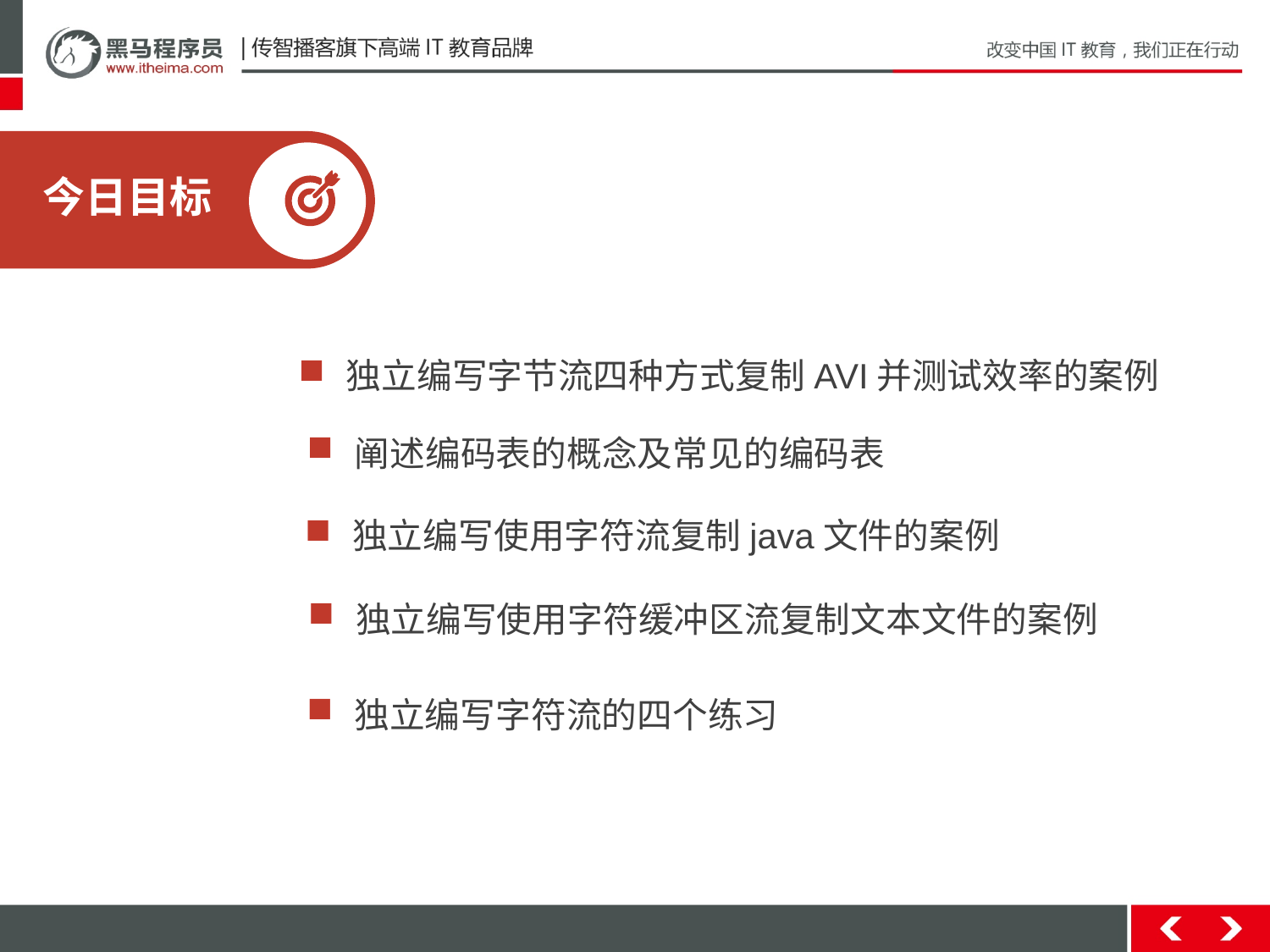

今日目标

独立编写字节流四种方式复制AVI并测试效率的案例
阐述编码表的概念及常见的编码表
独立编写使用字符流复制java文件的案例
独立编写使用字符缓冲区流复制文本文件的案例
独立编写字符流的四个练习